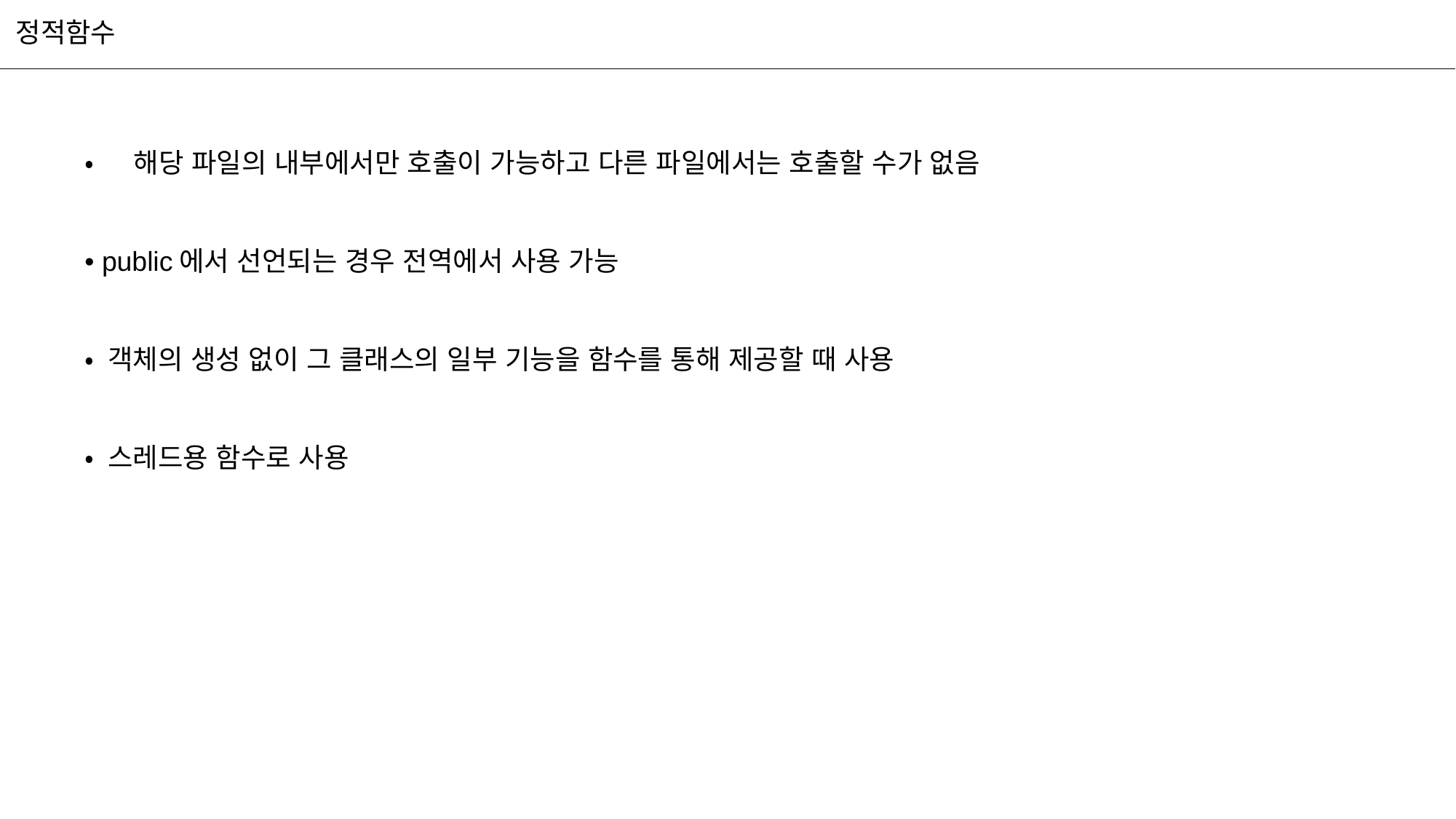

정적함수
•  해당 파일의 내부에서만 호출이 가능하고 다른 파일에서는 호출할 수가 없음

• public에서 선언되는 경우 전역에서 사용 가능

• 객체의 생성 없이 그 클래스의 일부 기능을 함수를 통해 제공할 때 사용

• 스레드용 함수로 사용